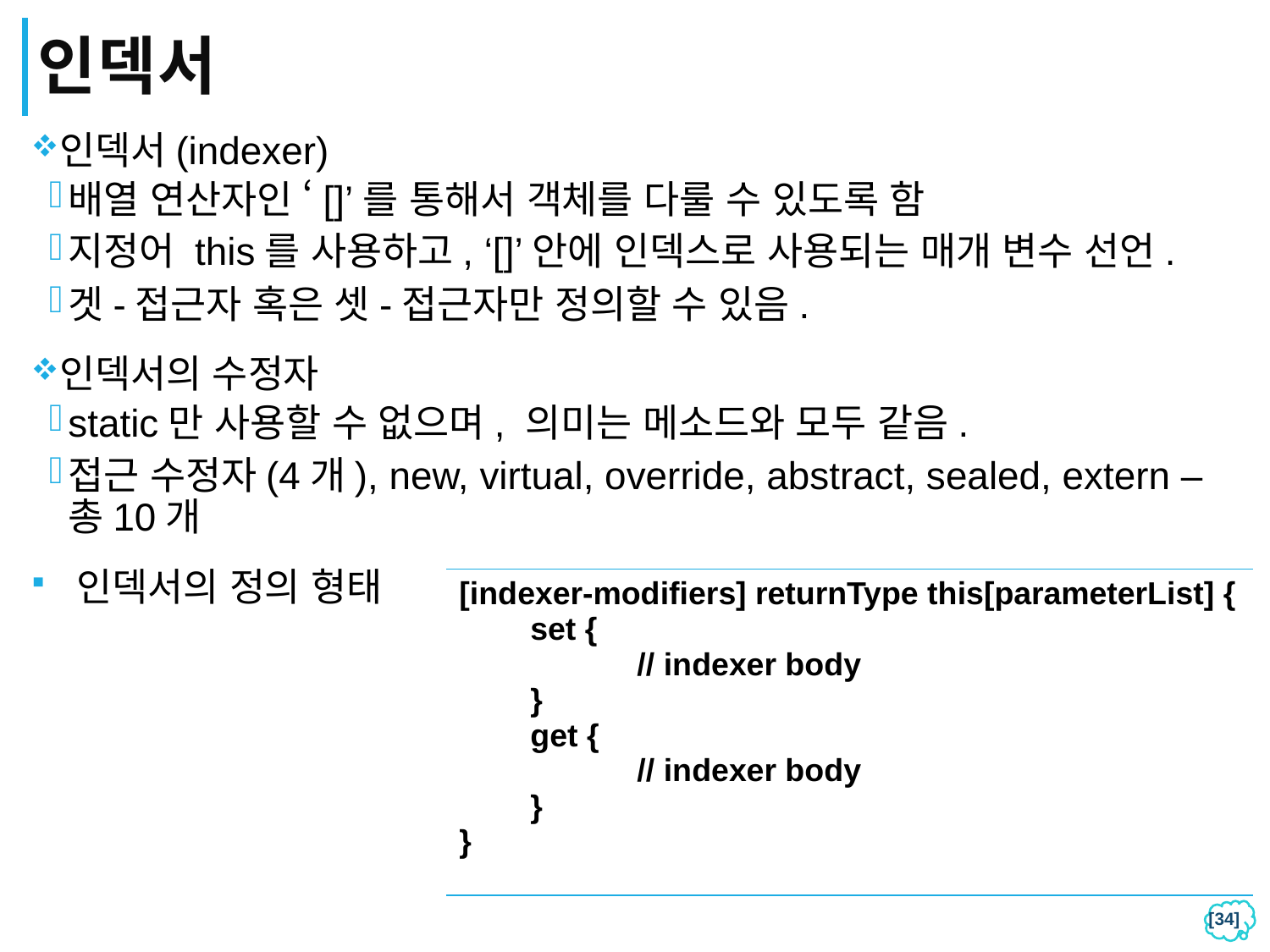

# 인덱서
인덱서(indexer)
배열 연산자인 ‘[]’를 통해서 객체를 다룰 수 있도록 함
지정어 this를 사용하고, ‘[]’안에 인덱스로 사용되는 매개 변수 선언.
겟-접근자 혹은 셋-접근자만 정의할 수 있음.
인덱서의 수정자
static만 사용할 수 없으며, 의미는 메소드와 모두 같음.
접근 수정자(4개), new, virtual, override, abstract, sealed, extern – 총10개
 인덱서의 정의 형태

| [indexer-modifiers] returnType this[parameterList] { set { // indexer body } get { // indexer body } } |
| --- |
[34]